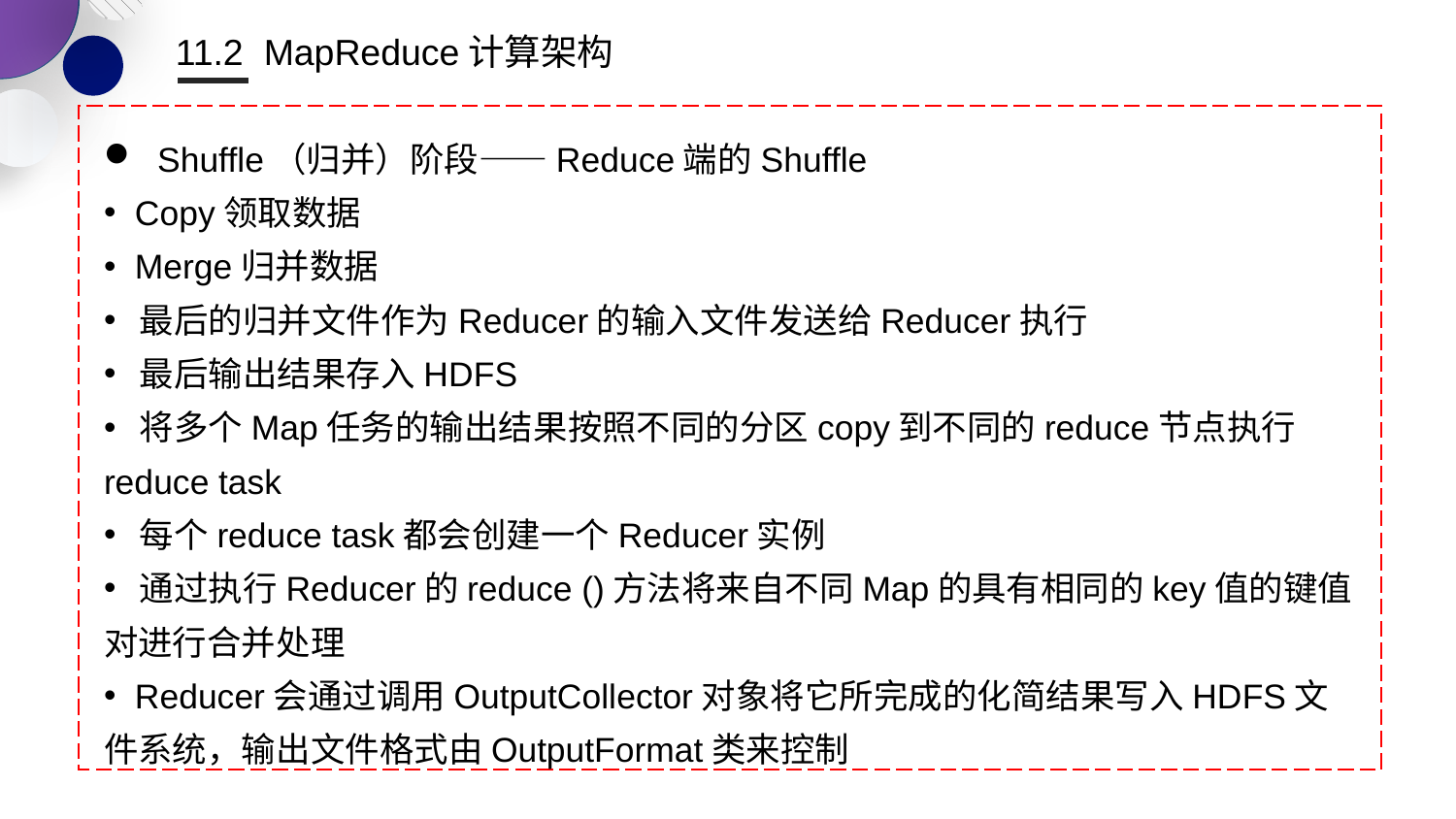

11.2  MapReduce计算架构

  Shuffle（归并）阶段——Reduce端的Shuffle
  Copy领取数据
  Merge归并数据
  最后的归并文件作为Reducer的输入文件发送给Reducer执行
  最后输出结果存入HDFS
  将多个Map任务的输出结果按照不同的分区copy到不同的reduce节点执行reduce task
  每个reduce task都会创建一个Reducer实例
  通过执行Reducer的reduce ()方法将来自不同Map的具有相同的key值的键值对进行合并处理
  Reducer会通过调用OutputCollector对象将它所完成的化简结果写入HDFS文件系统，输出文件格式由OutputFormat类来控制